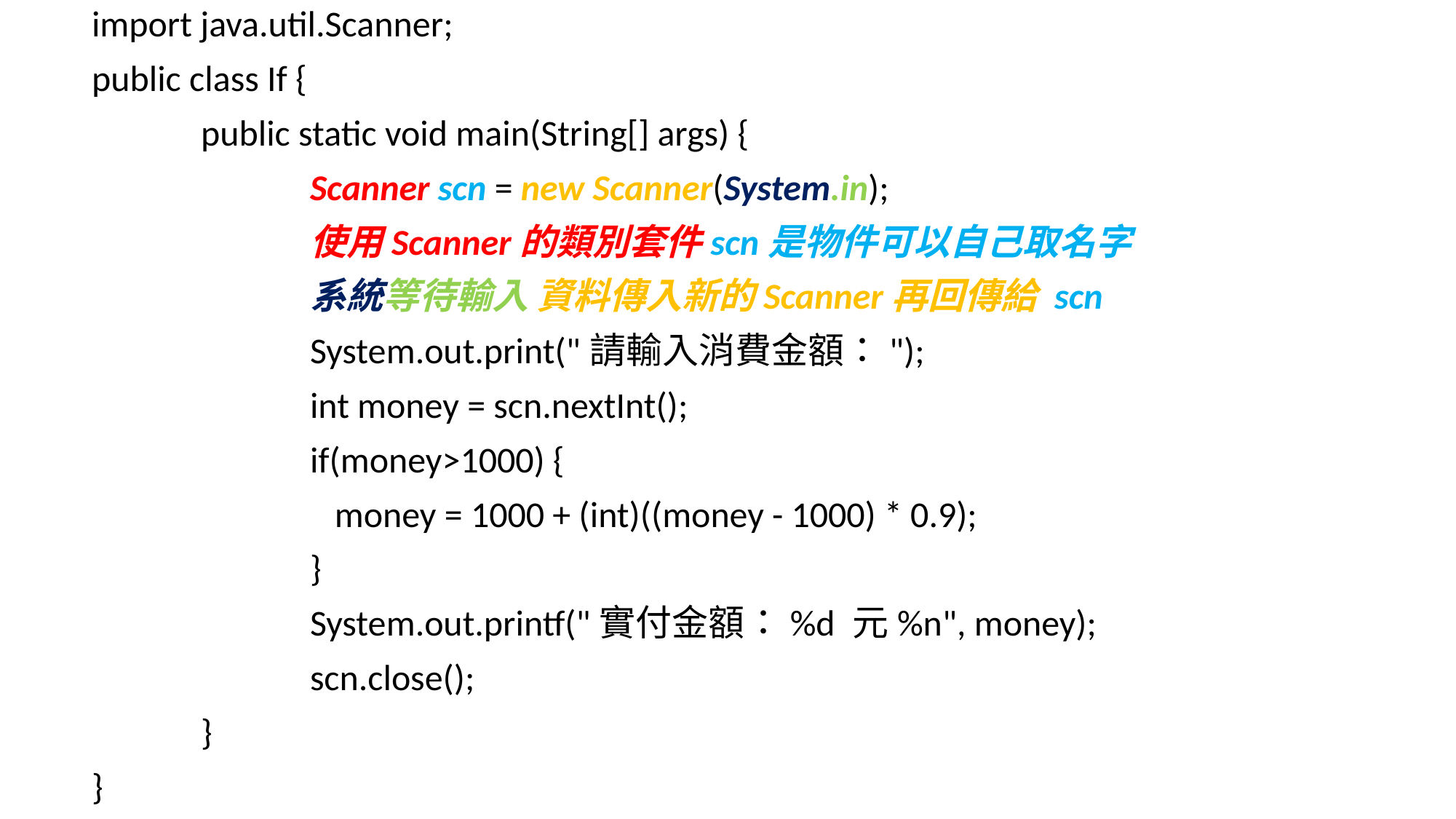

import java.util.Scanner;
public class If {
	public static void main(String[] args) {
		Scanner scn = new Scanner(System.in);
		使用Scanner的類別套件scn是物件可以自己取名字
		系統等待輸入 資料傳入新的Scanner再回傳給 scn
		System.out.print("請輸入消費金額：");
		int money = scn.nextInt();
		if(money>1000) {
		   money = 1000 + (int)((money - 1000) * 0.9);
		}
		System.out.printf("實付金額：%d 元%n", money);
		scn.close();
	}
}